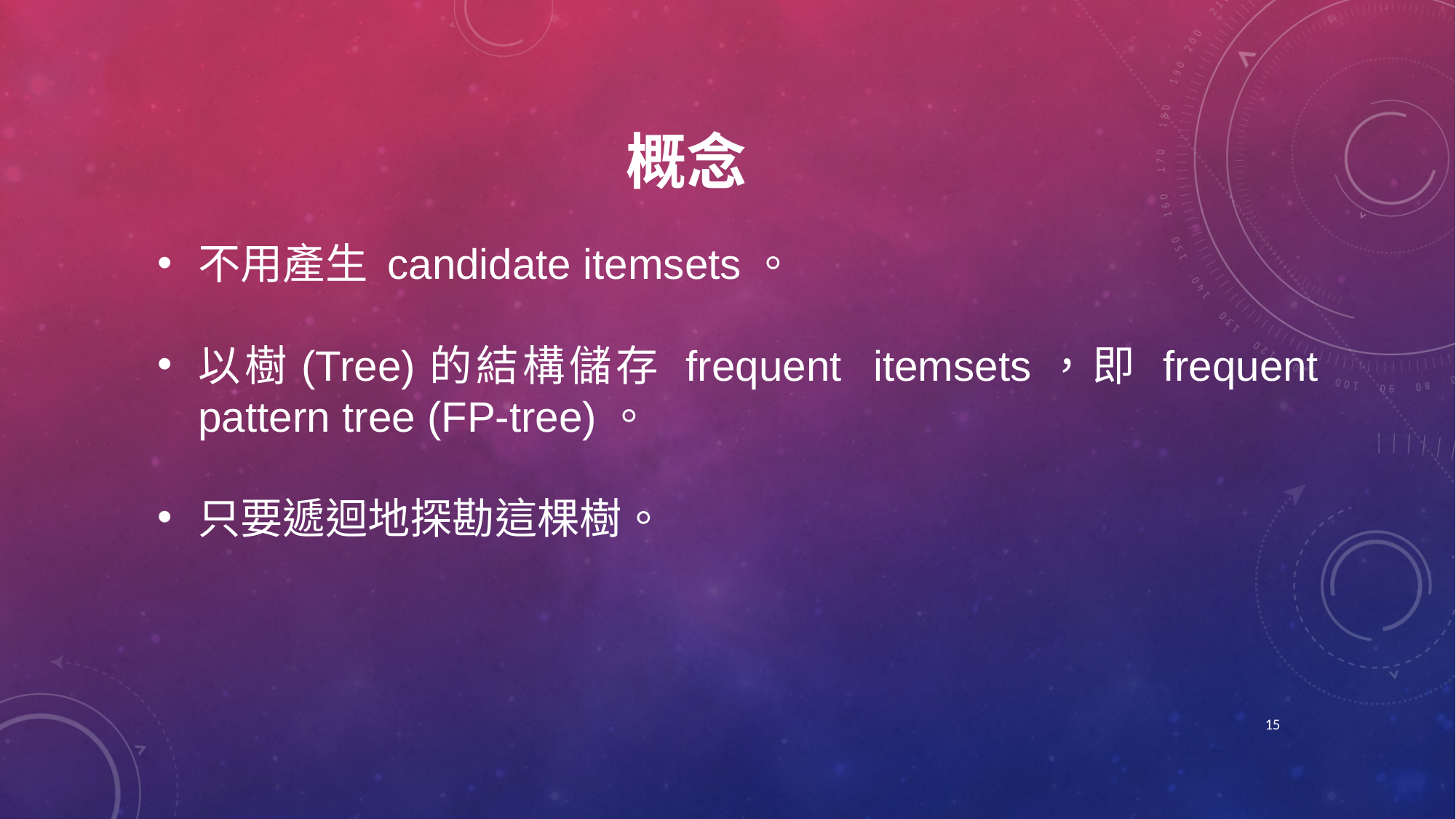

# 概念
不用產生 candidate itemsets。

以樹(Tree)的結構儲存 frequent  itemsets，即 frequent pattern tree (FP-tree)。

只要遞迴地探勘這棵樹。

15